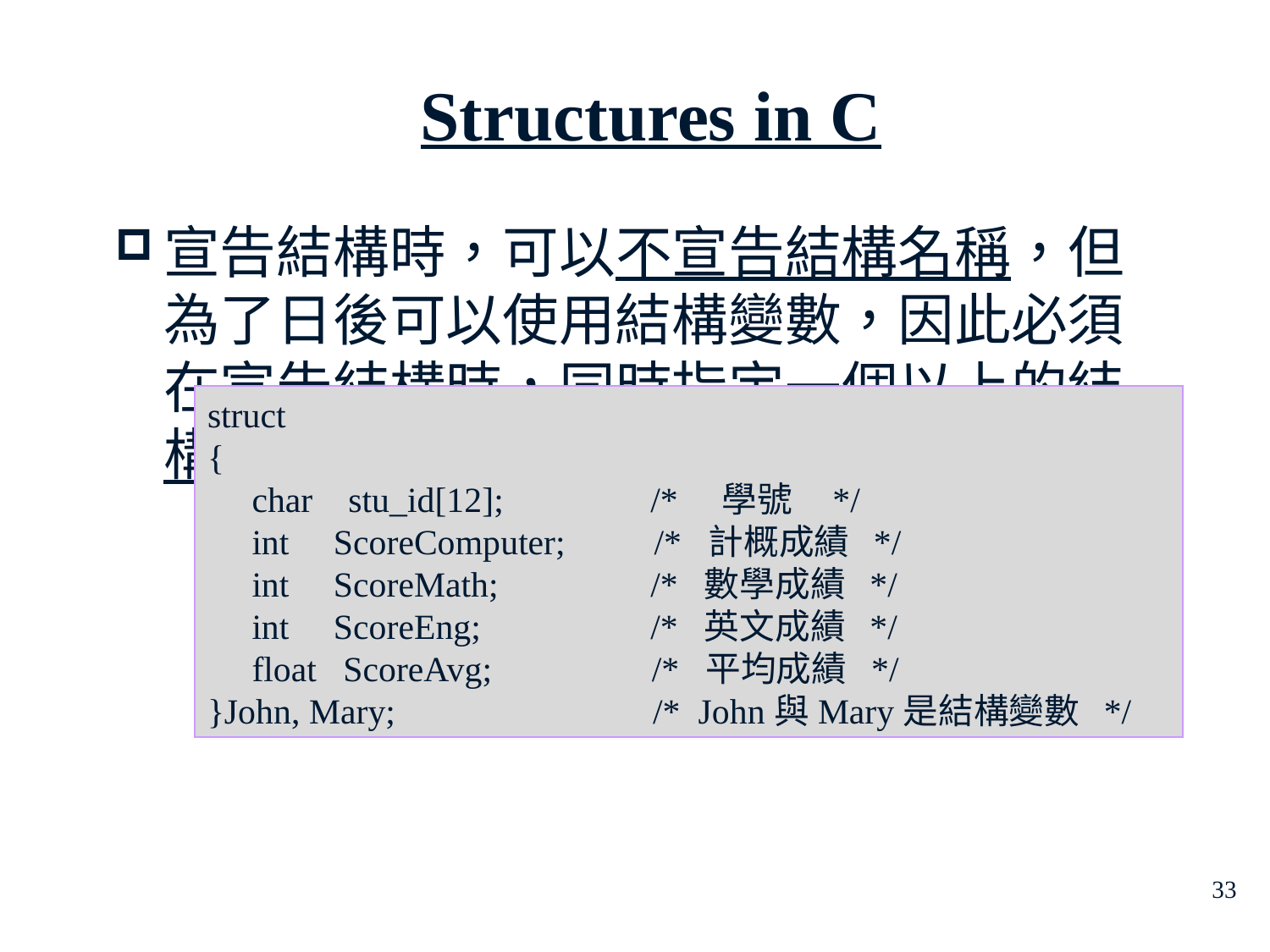

# Structures in C
宣告結構時，可以不宣告結構名稱，但為了日後可以使用結構變數，因此必須在宣告結構時，同時指定一個以上的結構變數。
struct
{
     char    stu_id[12];	       /*    學號    */
     int     ScoreComputer;          /*  計概成績  */
     int     ScoreMath;	       /*  數學成績  */
     int     ScoreEng;	       /*  英文成績  */
     float   ScoreAvg;                  /*  平均成績  */
}John, Mary;                             /*  John與Mary是結構變數  */
33